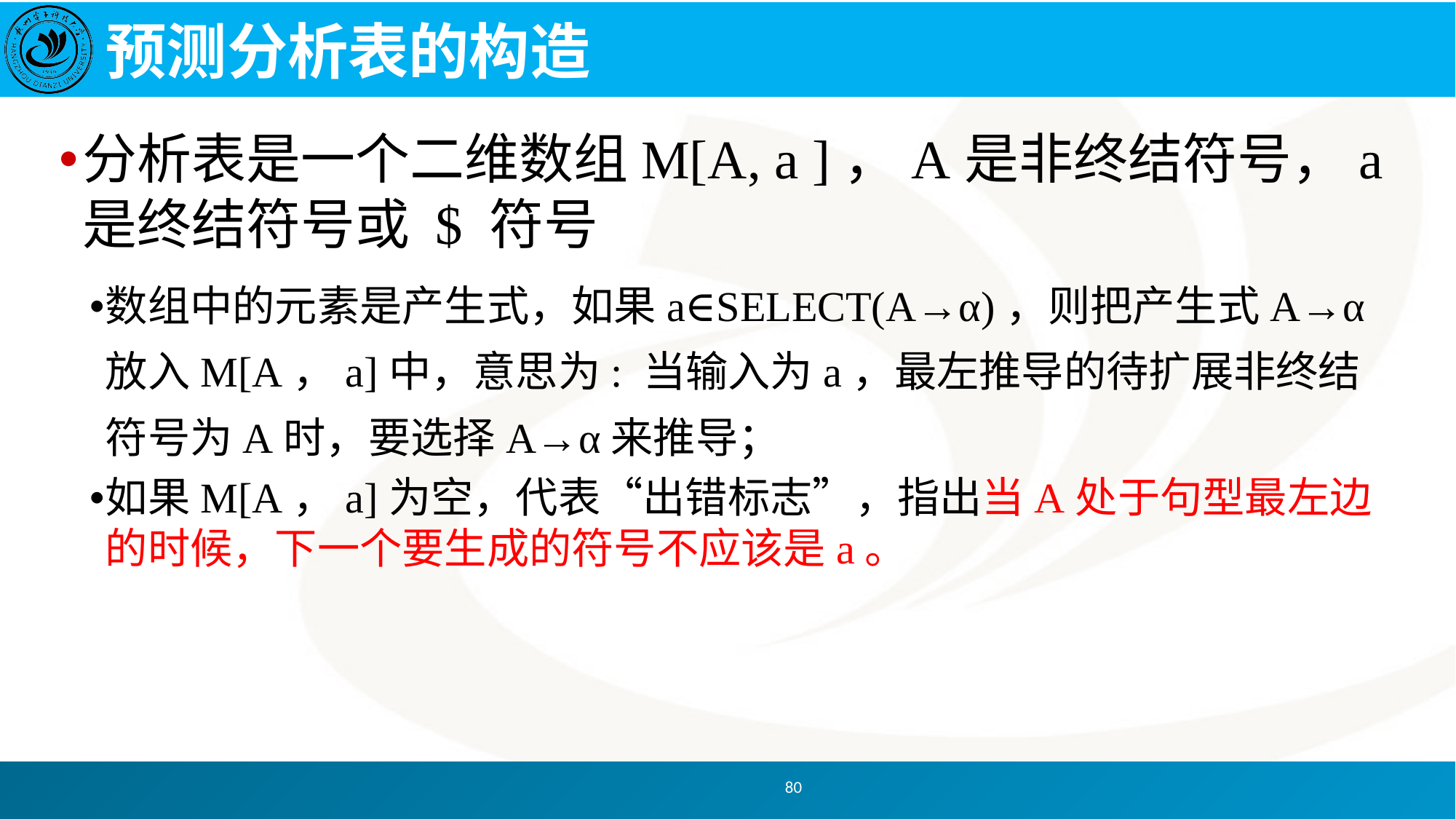

# 预测分析表的构造
分析表是一个二维数组M[A, a ]，A是非终结符号，a是终结符号或 $ 符号
数组中的元素是产生式，如果a∈SELECT(A→α)，则把产生式A→α 放入M[A，a]中，意思为: 当输入为a，最左推导的待扩展非终结符号为A时，要选择A→α来推导；
如果M[A，a]为空，代表“出错标志”，指出当A处于句型最左边的时候，下一个要生成的符号不应该是a。
80